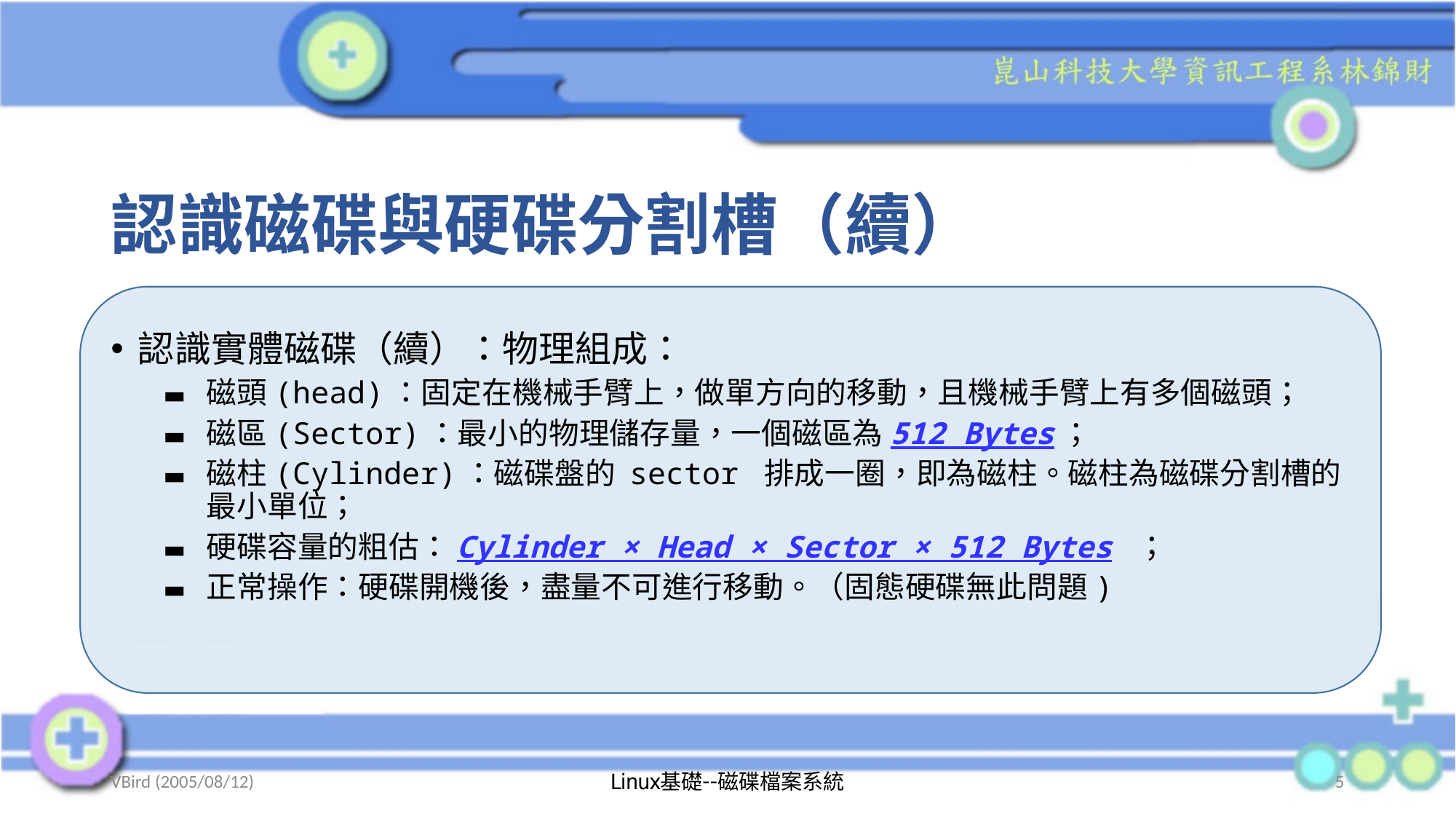

# 認識磁碟與硬碟分割槽（續）

認識實體磁碟（續）：物理組成：
磁頭(head)：固定在機械手臂上，做單方向的移動，且機械手臂上有多個磁頭；
磁區(Sector)：最小的物理儲存量，一個磁區為512 Bytes；
磁柱(Cylinder)：磁碟盤的 sector 排成一圈，即為磁柱。磁柱為磁碟分割槽的最小單位；
硬碟容量的粗估：Cylinder × Head × Sector × 512 Bytes ；
正常操作：硬碟開機後，盡量不可進行移動。（固態硬碟無此問題)
VBird (2005/08/12)
Linux基礎--磁碟檔案系統
5